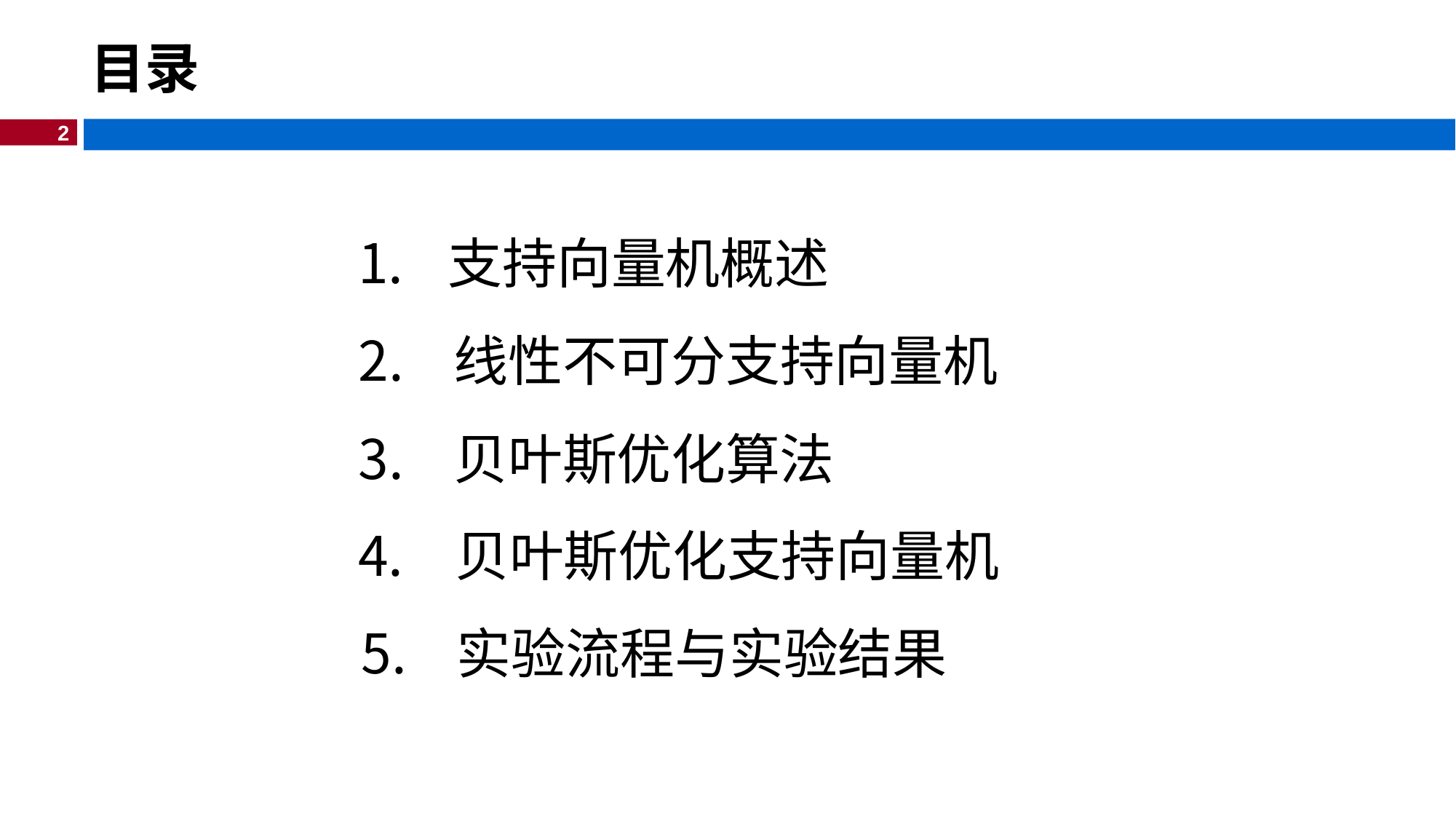

# 目录
2
支持向量机概述
线性不可分支持向量机
贝叶斯优化算法
贝叶斯优化支持向量机
实验流程与实验结果